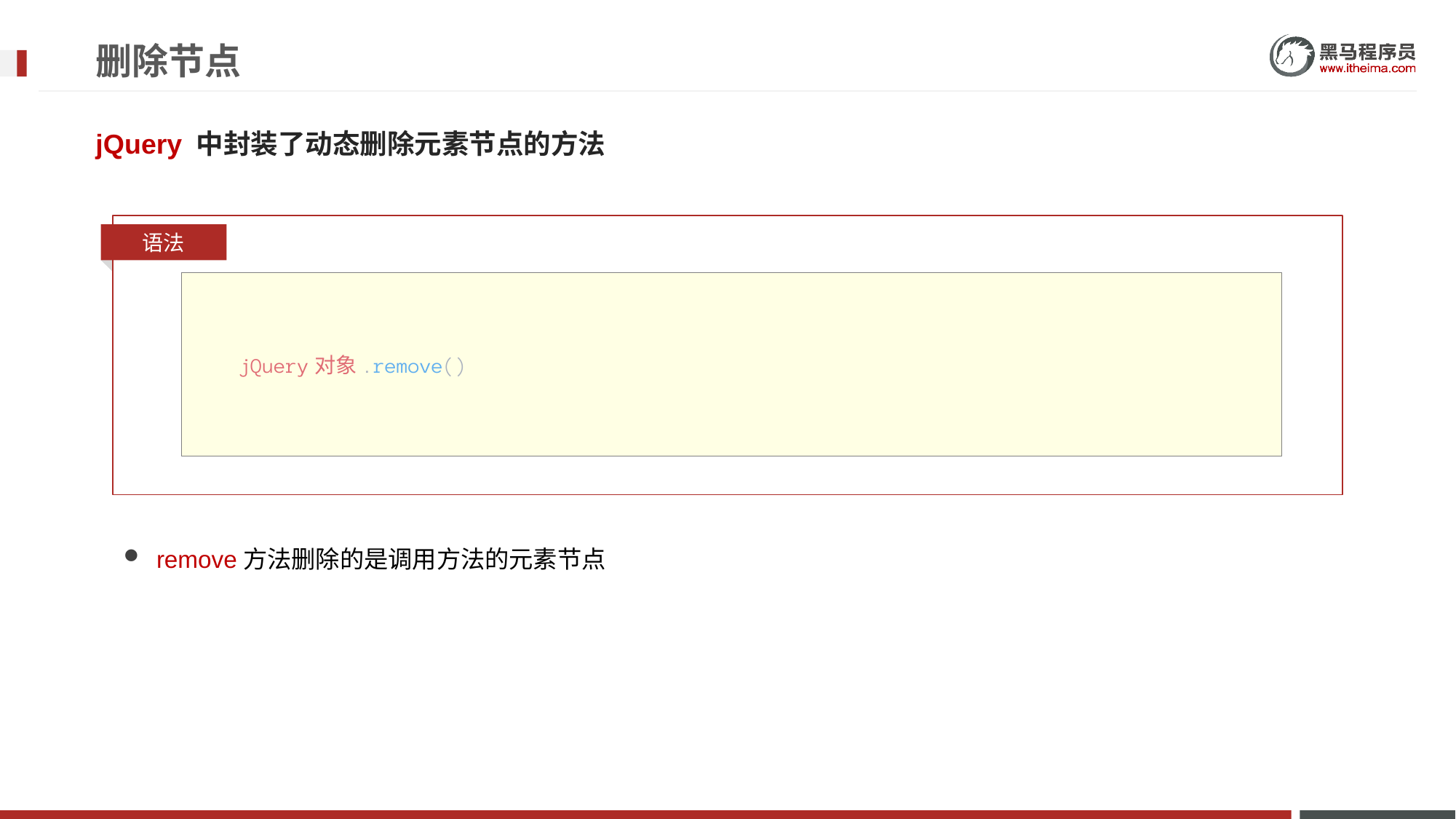

# 删除节点
jQuery 中封装了动态删除元素节点的方法

语法

	jQuery对象.remove()
remove方法删除的是调用方法的元素节点